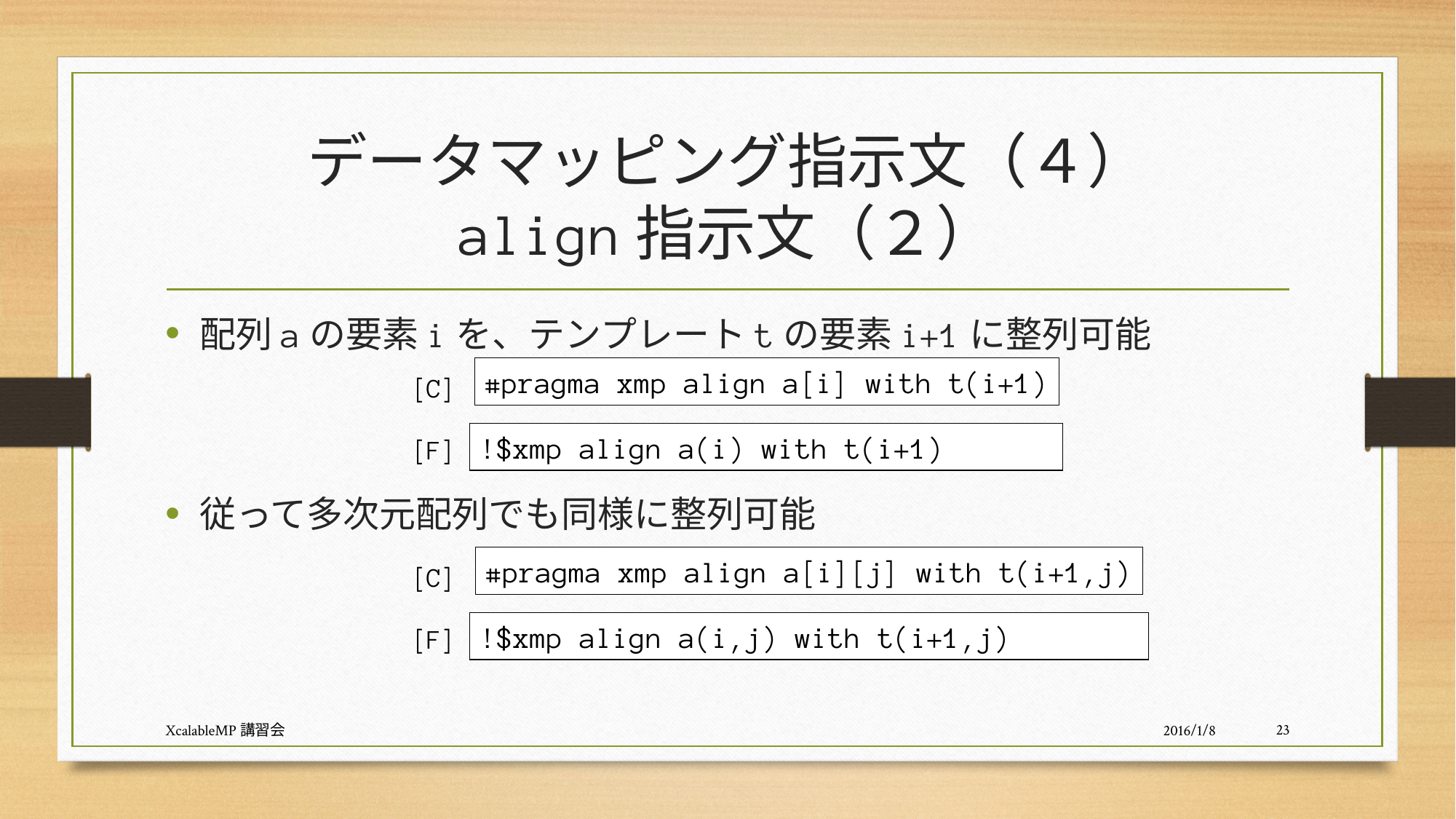

# データマッピング指示文（４） align指示文（２）
配列aの要素iを、テンプレートtの要素i+1に整列可能

従って多次元配列でも同様に整列可能

#pragma xmp align a[i] with t(i+1)
[C]
!$xmp align a(i) with t(i+1)
[F]
#pragma xmp align a[i][j] with t(i+1,j)
[C]
!$xmp align a(i,j) with t(i+1,j)
[F]
XcalableMP講習会
2016/1/8
23